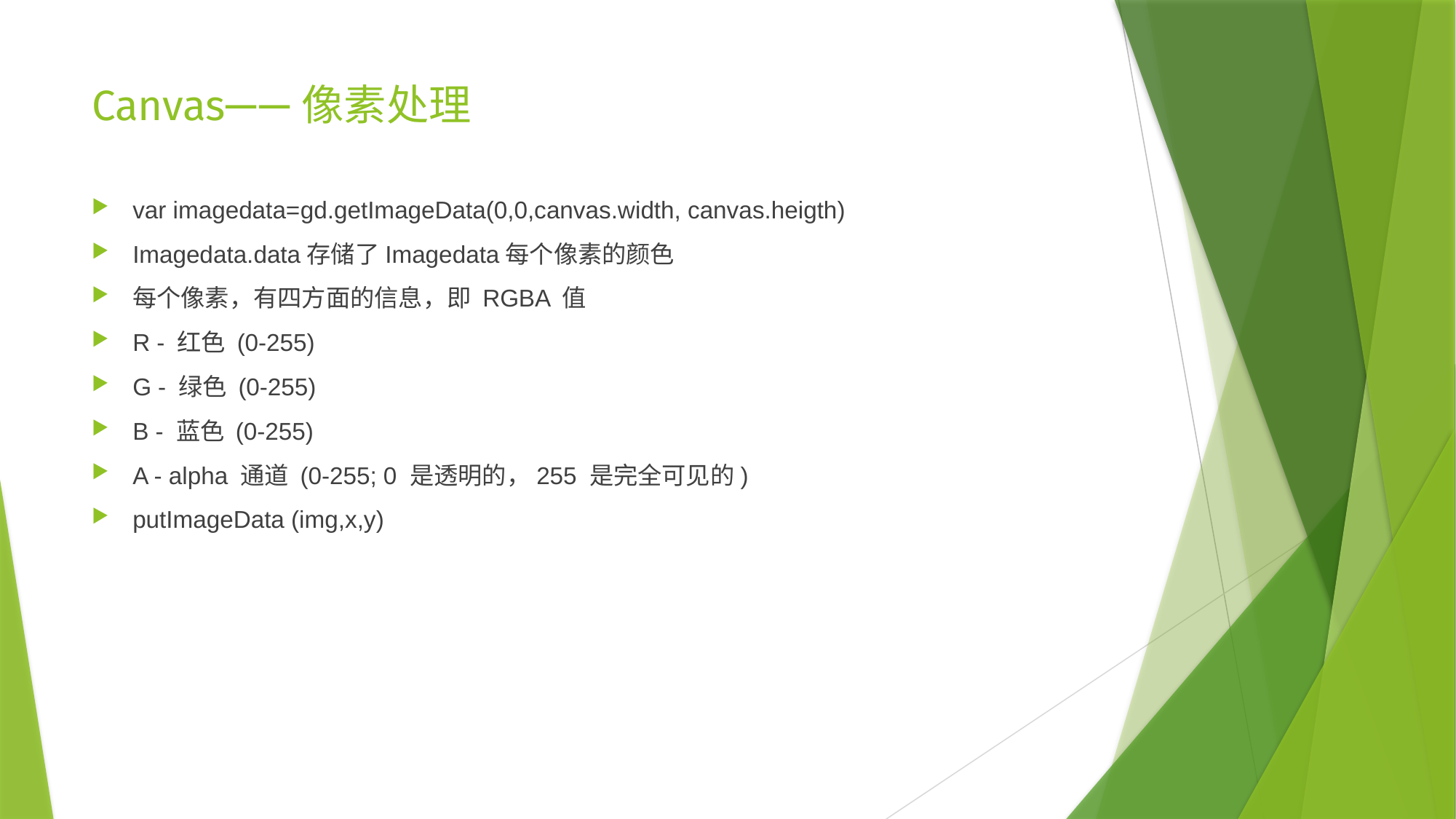

# Canvas——像素处理
var imagedata=gd.getImageData(0,0,canvas.width, canvas.heigth)
Imagedata.data存储了Imagedata每个像素的颜色
每个像素，有四方面的信息，即 RGBA 值
R - 红色 (0-255)
G - 绿色 (0-255)
B - 蓝色 (0-255)
A - alpha 通道 (0-255; 0 是透明的，255 是完全可见的)
putImageData (img,x,y)